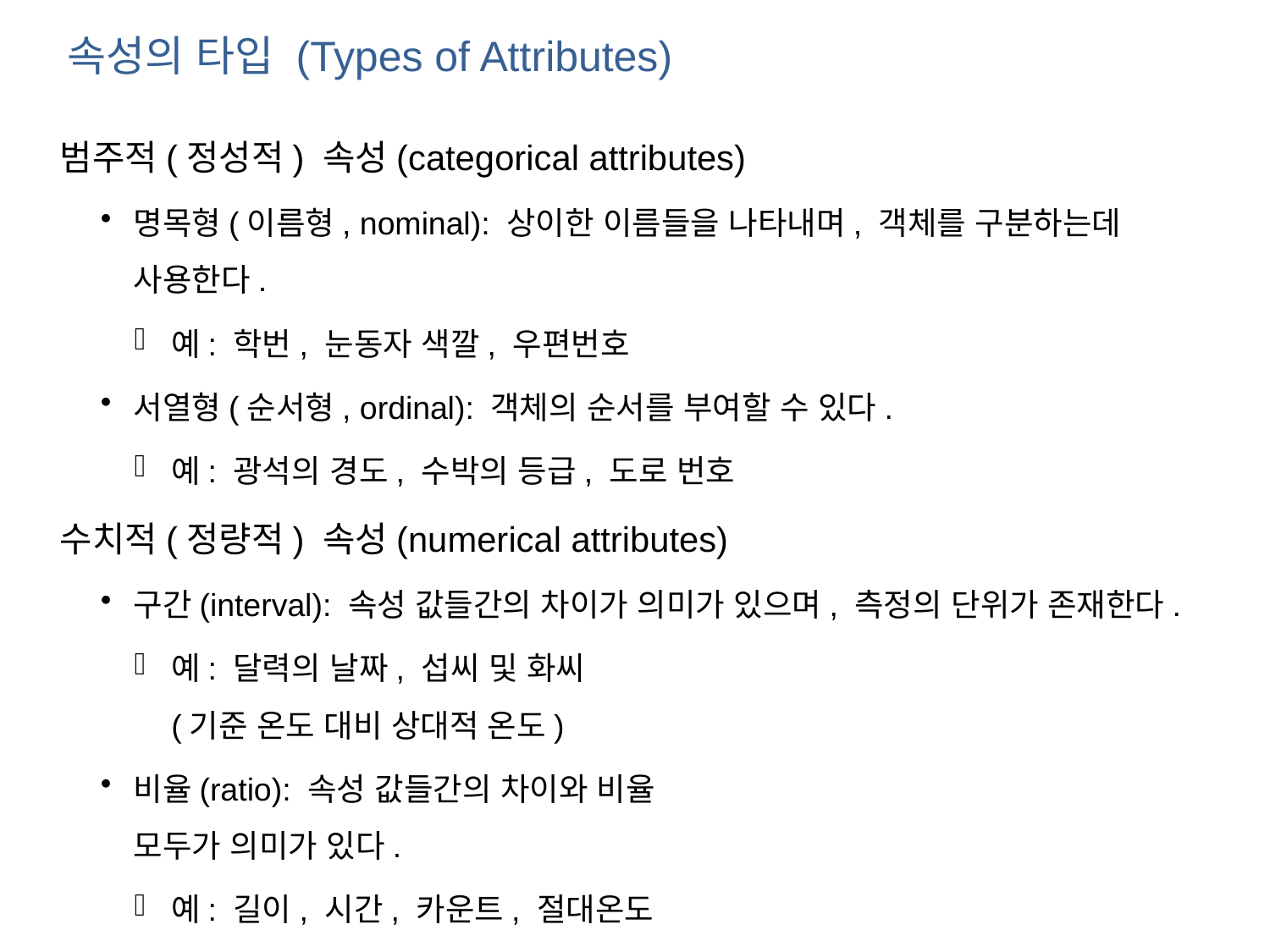

속성의 타입 (Types of Attributes)
범주적(정성적) 속성(categorical attributes)
명목형(이름형, nominal): 상이한 이름들을 나타내며, 객체를 구분하는데 사용한다.
예: 학번, 눈동자 색깔, 우편번호
서열형(순서형, ordinal): 객체의 순서를 부여할 수 있다.
예: 광석의 경도, 수박의 등급, 도로 번호
수치적(정량적) 속성(numerical attributes)
구간(interval): 속성 값들간의 차이가 의미가 있으며, 측정의 단위가 존재한다.
예: 달력의 날짜, 섭씨 및 화씨
(기준 온도 대비 상대적 온도)
비율(ratio): 속성 값들간의 차이와 비율
모두가 의미가 있다.
예: 길이, 시간, 카운트, 절대온도